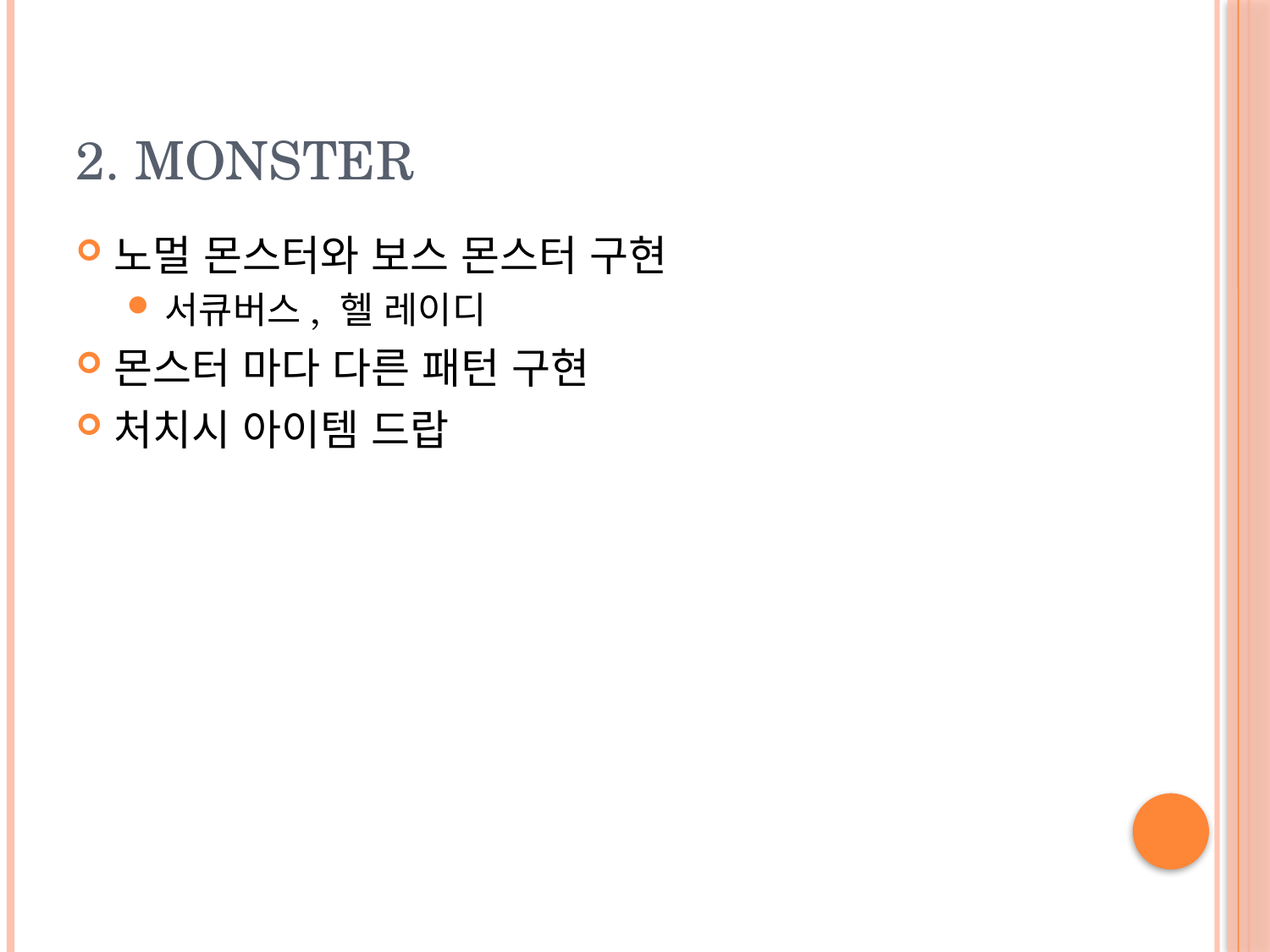

# 2. Monster
노멀 몬스터와 보스 몬스터 구현
서큐버스, 헬 레이디
몬스터 마다 다른 패턴 구현
처치시 아이템 드랍